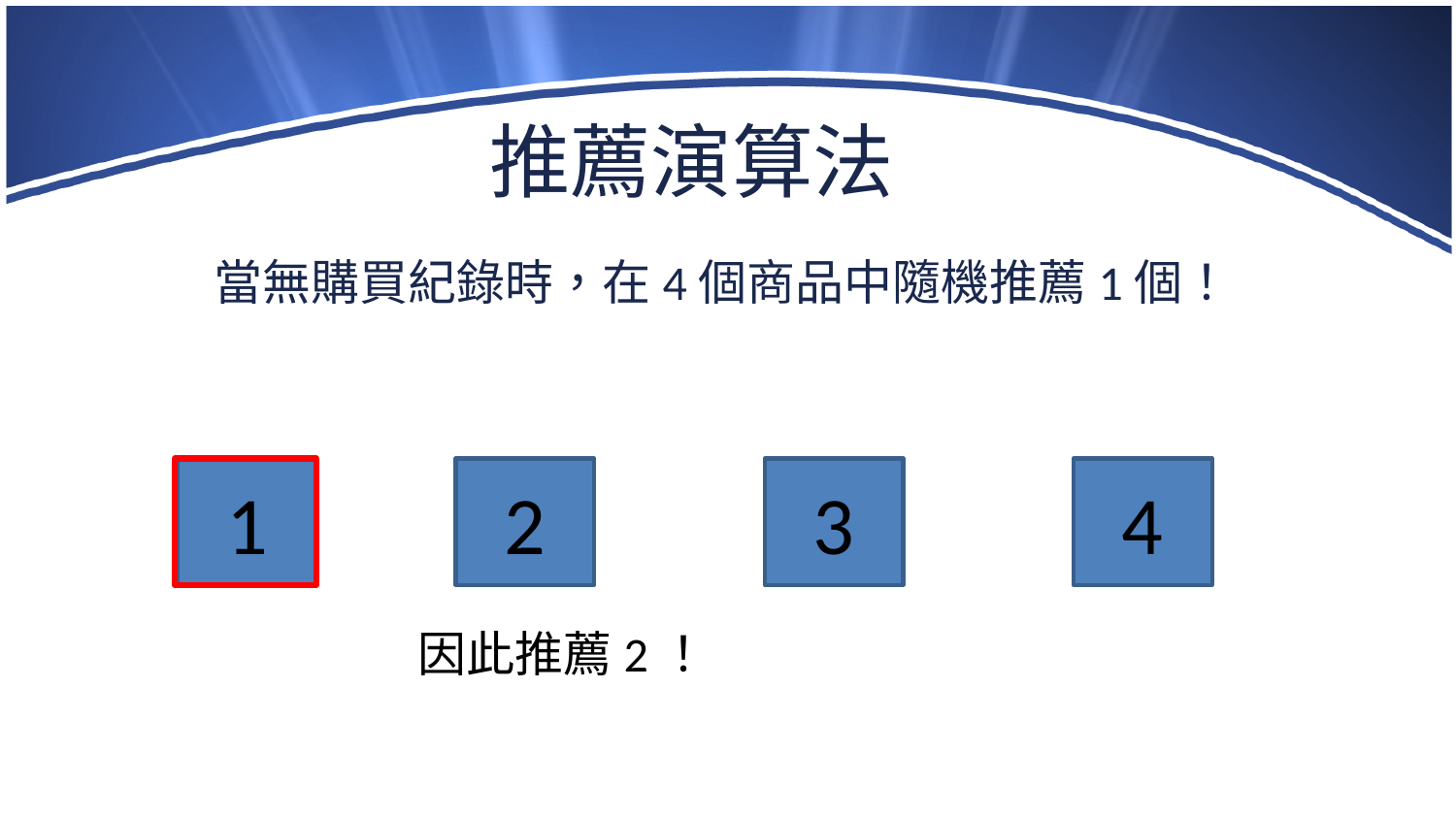

# 推薦演算法
當無購買紀錄時，在4個商品中隨機推薦1個！

1
2
3
4
因此推薦2！